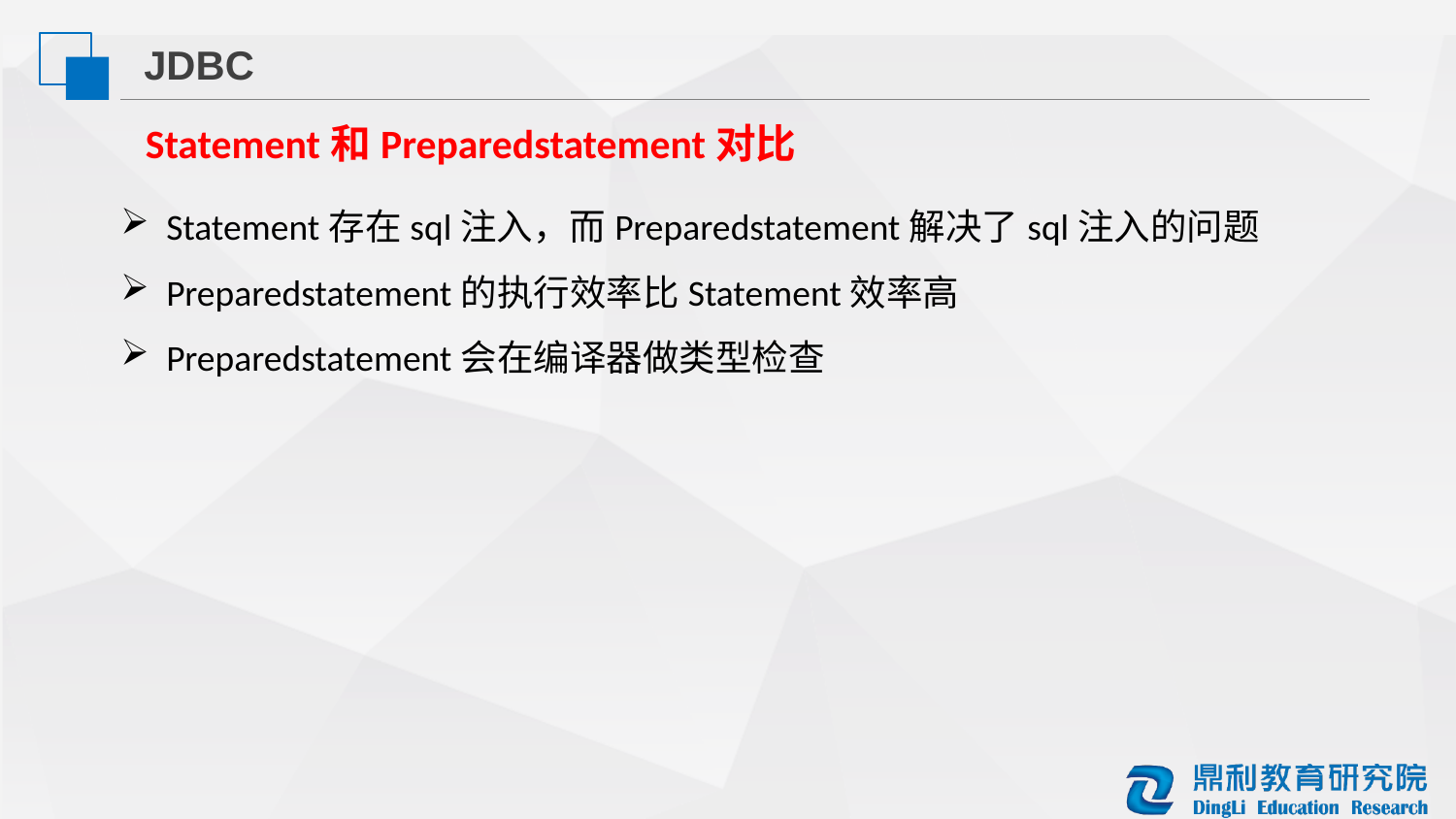

JDBC
Statement和Preparedstatement对比
Statement存在sql注入，而Preparedstatement解决了sql注入的问题
Preparedstatement的执行效率比Statement效率高
Preparedstatement会在编译器做类型检查